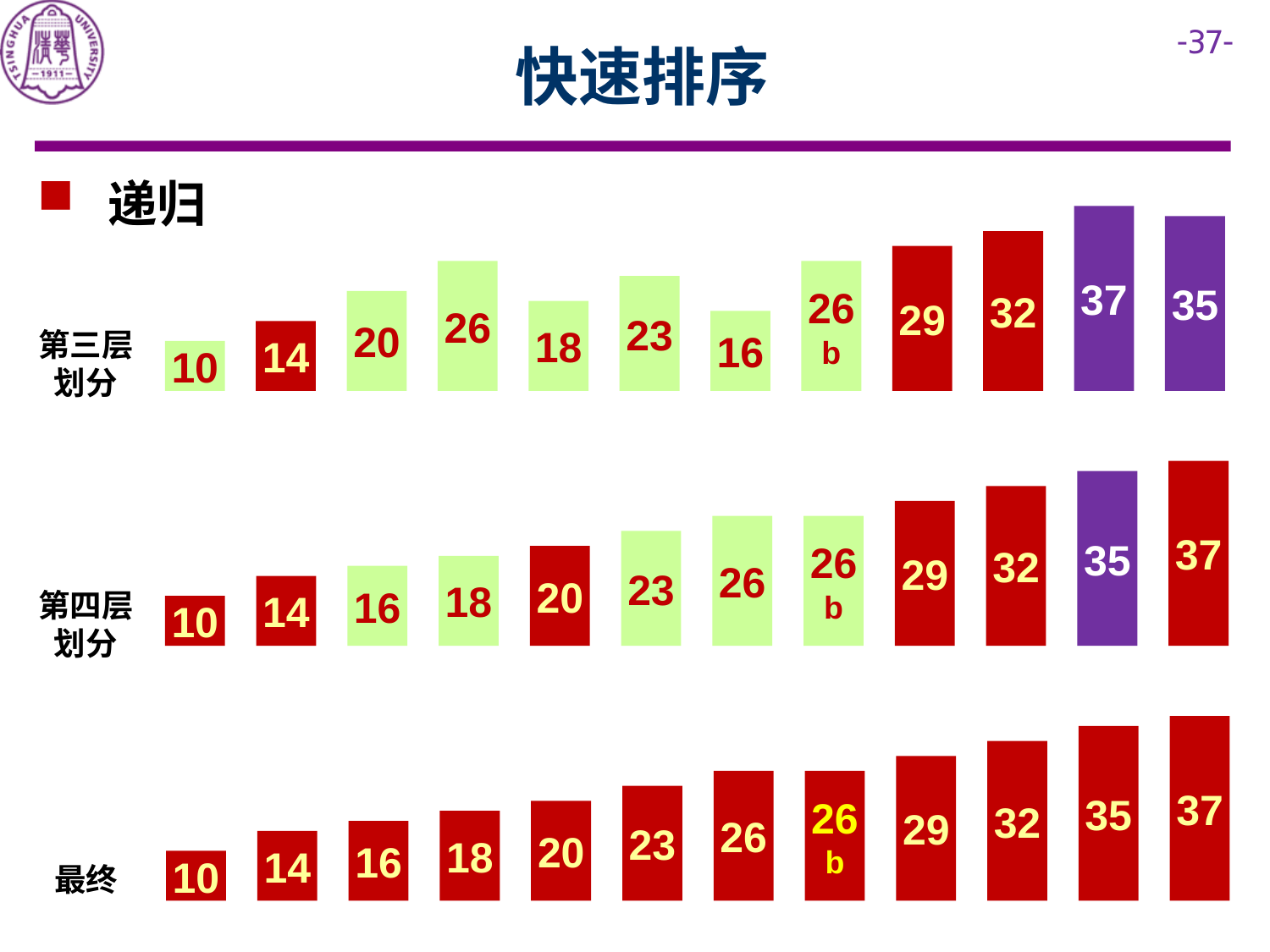

# 快速排序
 递归
37
35
32
29
26
26
b
23
20
18
16
第三层
划分
14
10
37
35
32
29
26
26
b
23
20
18
16
14
第四层
划分
10
37
35
32
29
26
26
b
23
20
18
16
14
10
最终